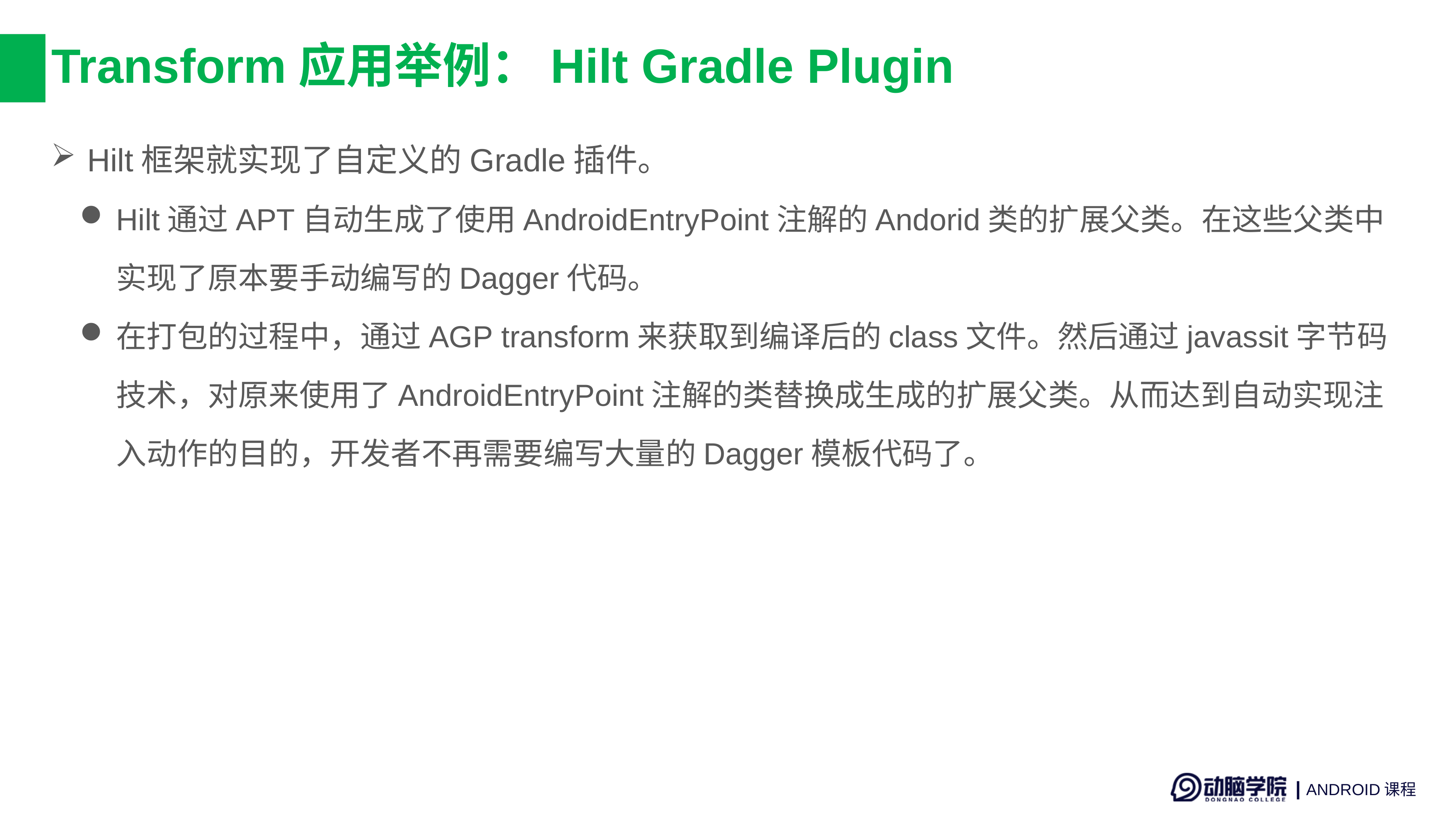

# Transform应用举例：Hilt Gradle Plugin
Hilt框架就实现了自定义的Gradle插件。
Hilt通过APT自动生成了使用AndroidEntryPoint注解的Andorid类的扩展父类。在这些父类中实现了原本要手动编写的Dagger代码。
在打包的过程中，通过AGP transform来获取到编译后的class文件。然后通过javassit字节码技术，对原来使用了AndroidEntryPoint注解的类替换成生成的扩展父类。从而达到自动实现注入动作的目的，开发者不再需要编写大量的Dagger模板代码了。